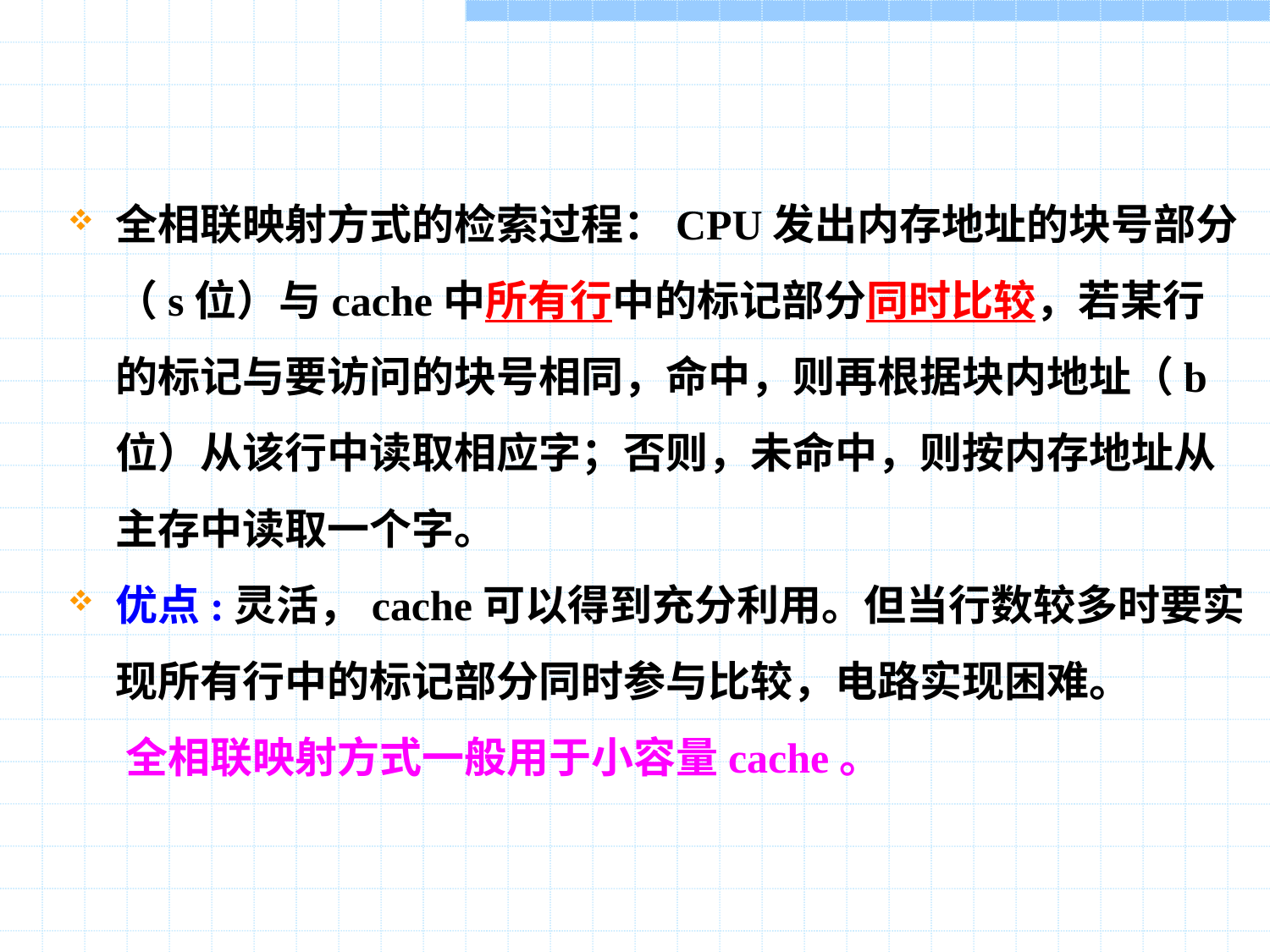

全相联映射方式的检索过程：CPU发出内存地址的块号部分（s位）与cache中所有行中的标记部分同时比较，若某行的标记与要访问的块号相同，命中，则再根据块内地址（b位）从该行中读取相应字；否则，未命中，则按内存地址从主存中读取一个字。
优点:灵活，cache可以得到充分利用。但当行数较多时要实现所有行中的标记部分同时参与比较，电路实现困难。
     全相联映射方式一般用于小容量cache。